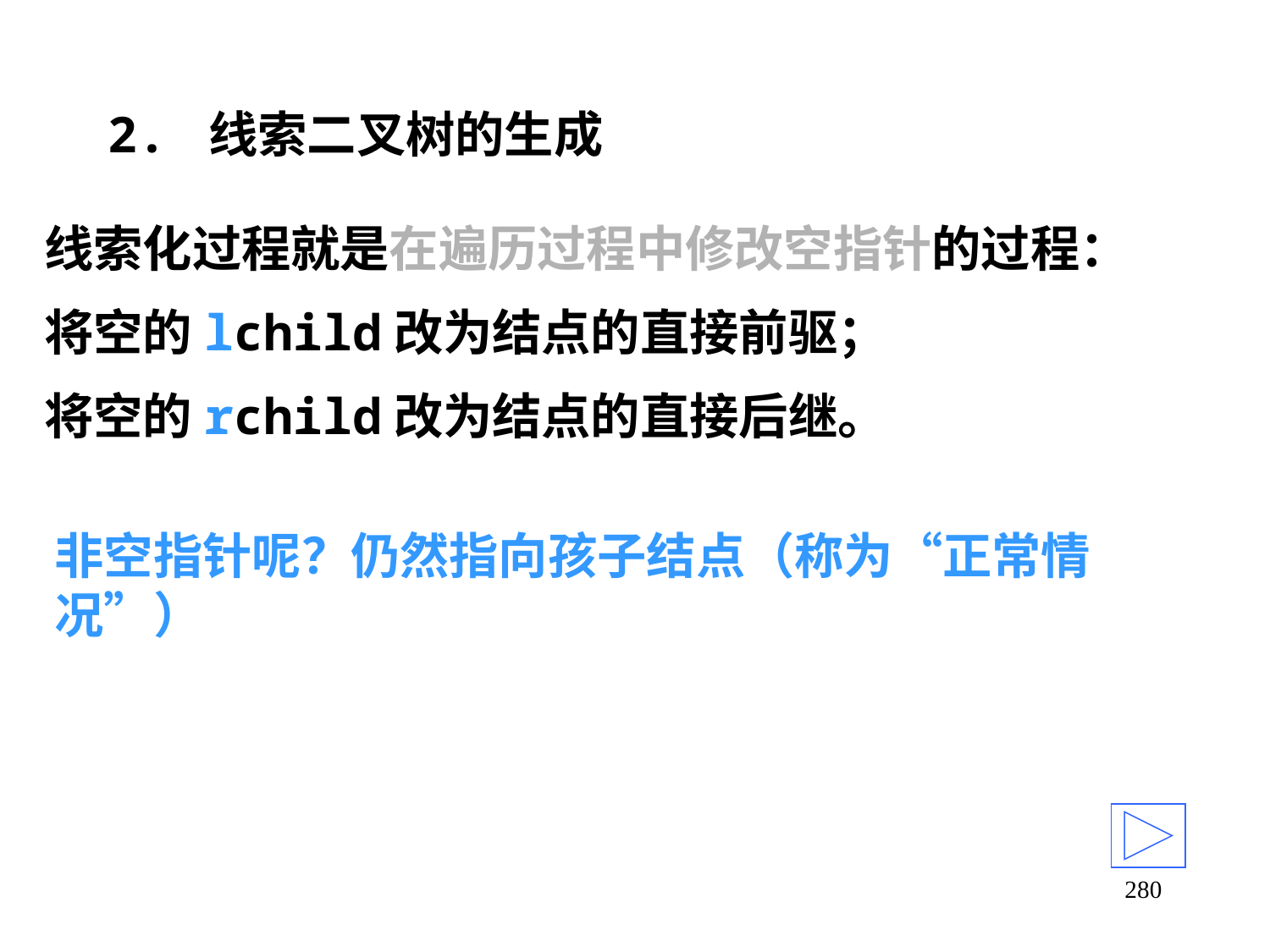

# 2. 线索二叉树的生成
线索化过程就是在遍历过程中修改空指针的过程：
将空的lchild改为结点的直接前驱；
将空的rchild改为结点的直接后继。
非空指针呢？仍然指向孩子结点（称为“正常情况”）

280